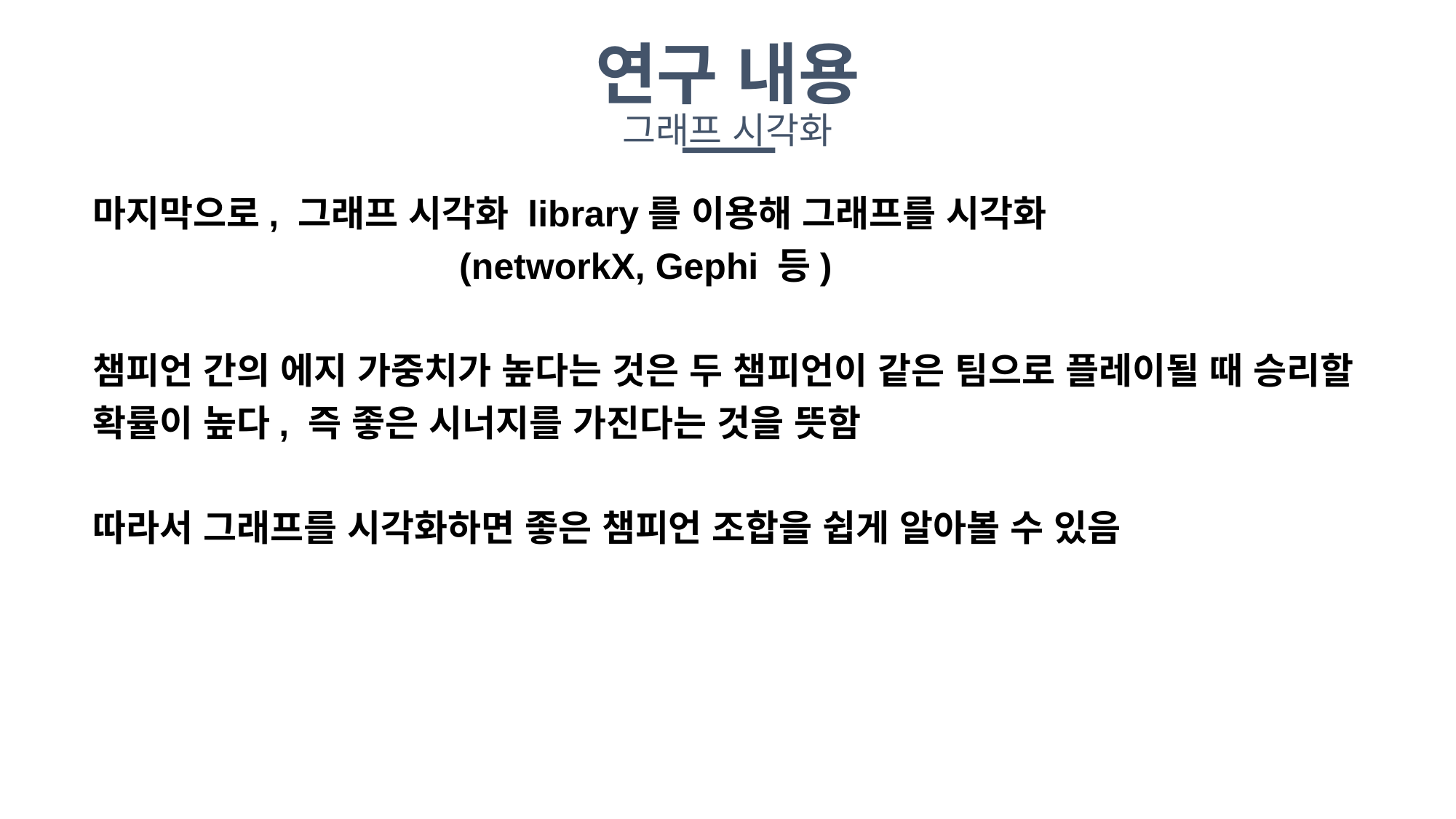

연구 내용

그래프 시각화

마지막으로, 그래프 시각화 library를 이용해 그래프를 시각화
                                    (networkX, Gephi 등)

챔피언 간의 에지 가중치가 높다는 것은 두 챔피언이 같은 팀으로 플레이될 때 승리할 확률이 높다, 즉 좋은 시너지를 가진다는 것을 뜻함

따라서 그래프를 시각화하면 좋은 챔피언 조합을 쉽게 알아볼 수 있음